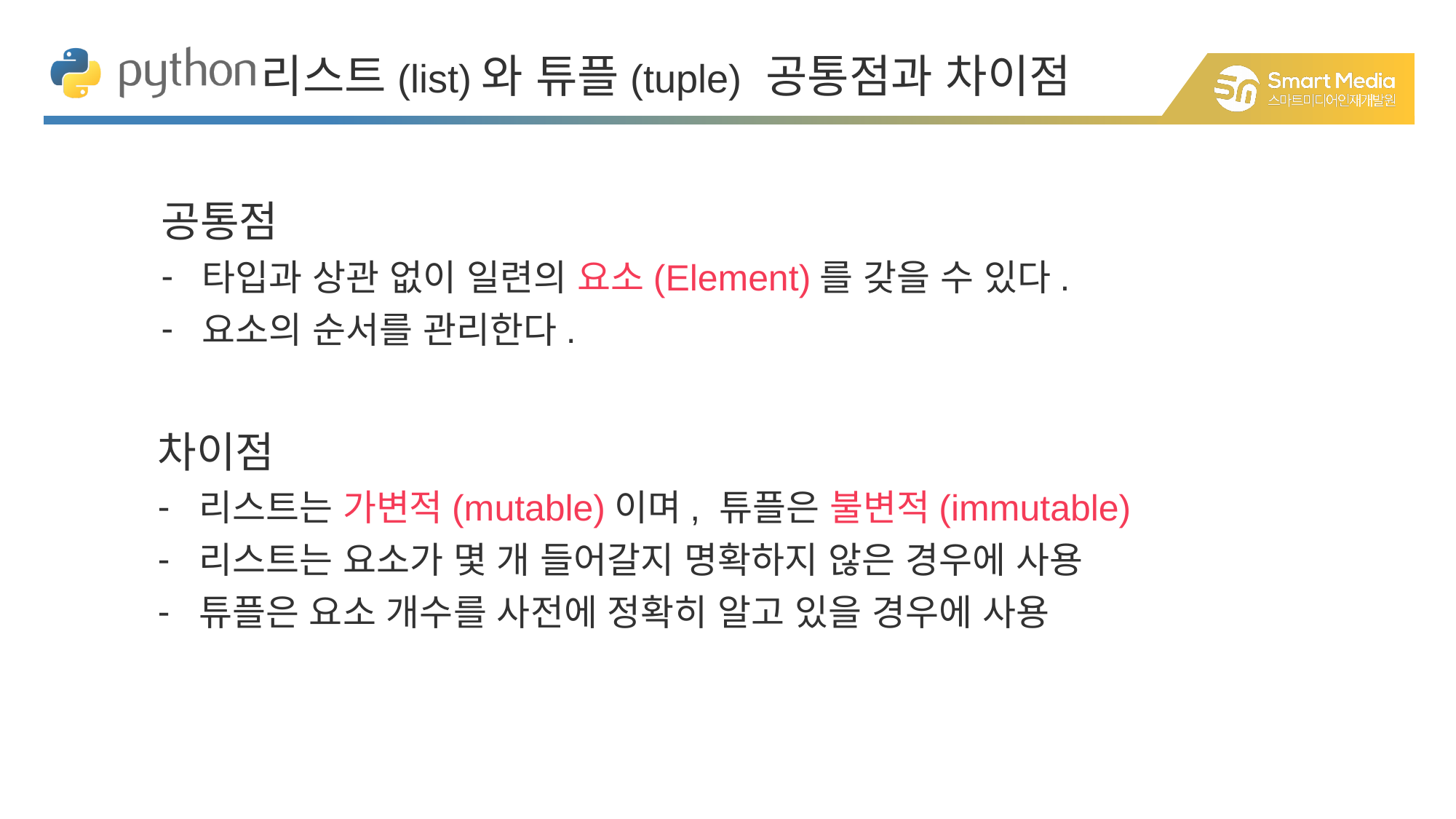

리스트(list)와 튜플(tuple) 공통점과 차이점
공통점
타입과 상관 없이 일련의 요소(Element)를 갖을 수 있다.
요소의 순서를 관리한다.
차이점
리스트는 가변적(mutable)이며, 튜플은 불변적(immutable)
리스트는 요소가 몇 개 들어갈지 명확하지 않은 경우에 사용
튜플은 요소 개수를 사전에 정확히 알고 있을 경우에 사용